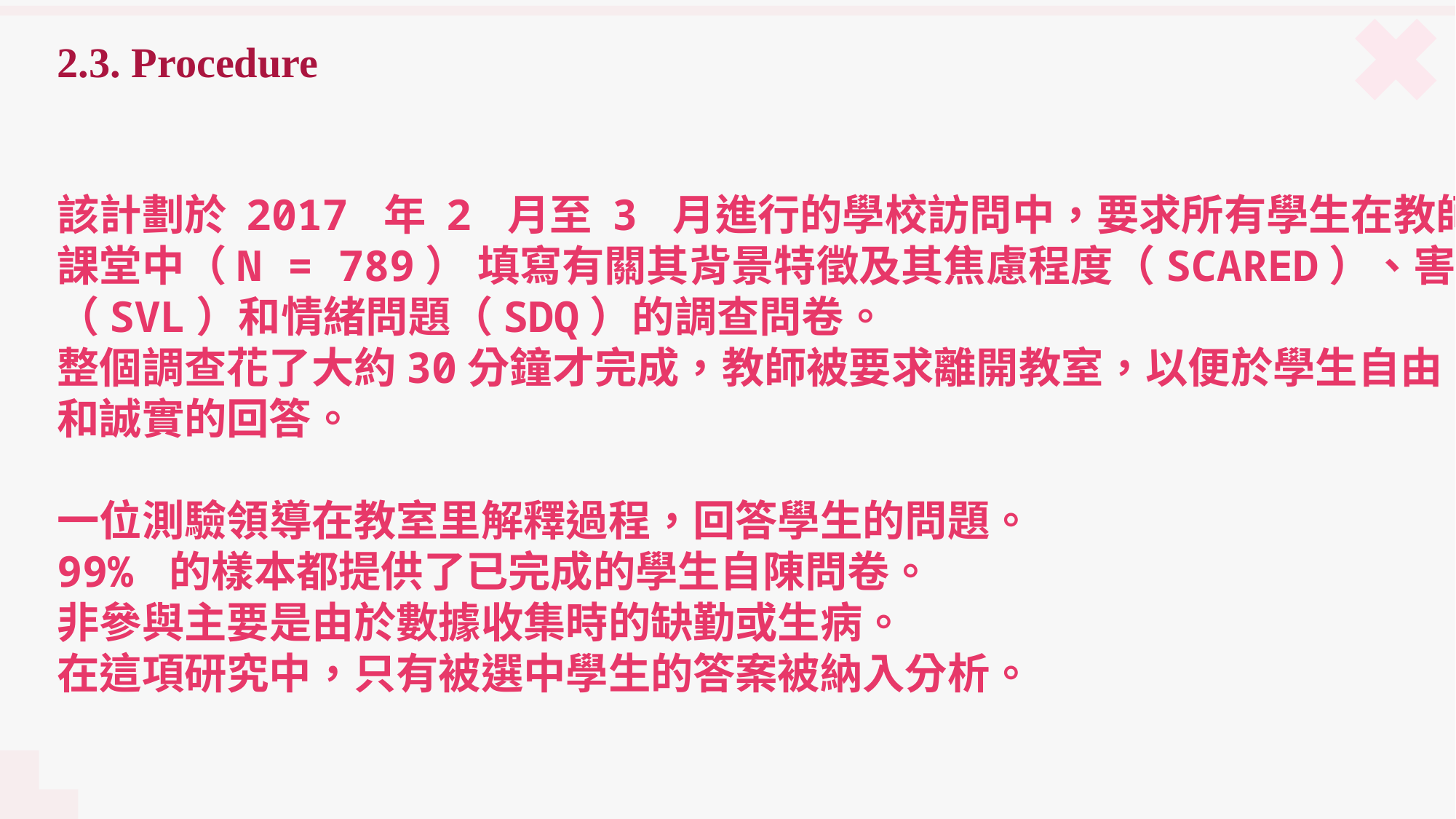

2.3. Procedure

該計劃於 2017 年 2 月至 3 月進行的學校訪問中，要求所有學生在教師的
課堂中（N = 789） 填寫有關其背景特徵及其焦慮程度（SCARED）、害羞
（SVL）和情緒問題（SDQ）的調查問卷。
整個調查花了大約30分鐘才完成，教師被要求離開教室，以便於學生自由
和誠實的回答。

一位測驗領導在教室里解釋過程，回答學生的問題。
99% 的樣本都提供了已完成的學生自陳問卷。
非參與主要是由於數據收集時的缺勤或生病。
在這項研究中，只有被選中學生的答案被納入分析。